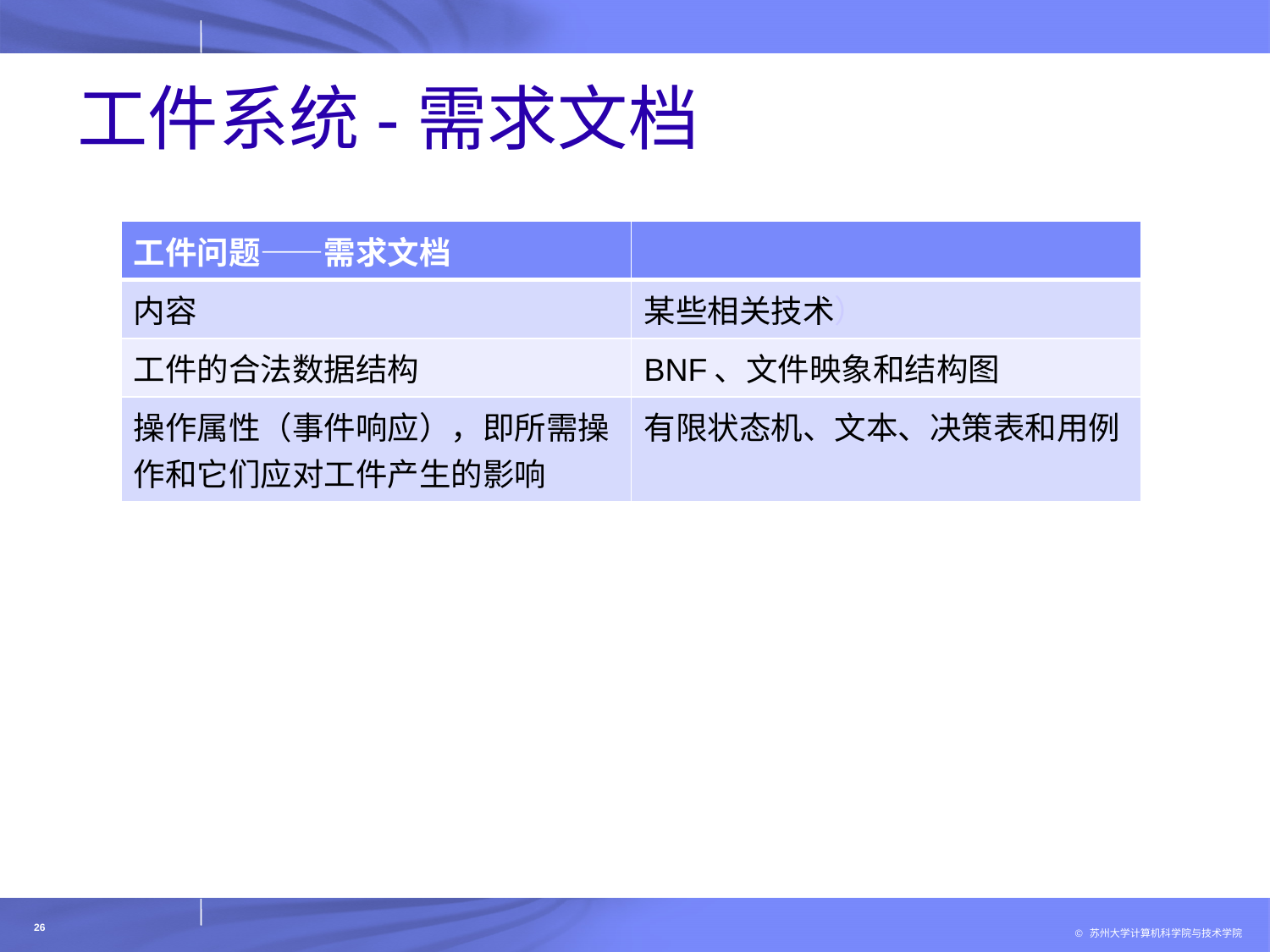

# 工件系统-需求文档
| 工件问题——需求文档 |  |
| --- | --- |
| 内容 | 某些相关技术） |
| 工件的合法数据结构 | BNF、文件映象和结构图 |
| 操作属性（事件响应），即所需操作和它们应对工件产生的影响 | 有限状态机、文本、决策表和用例 |
26